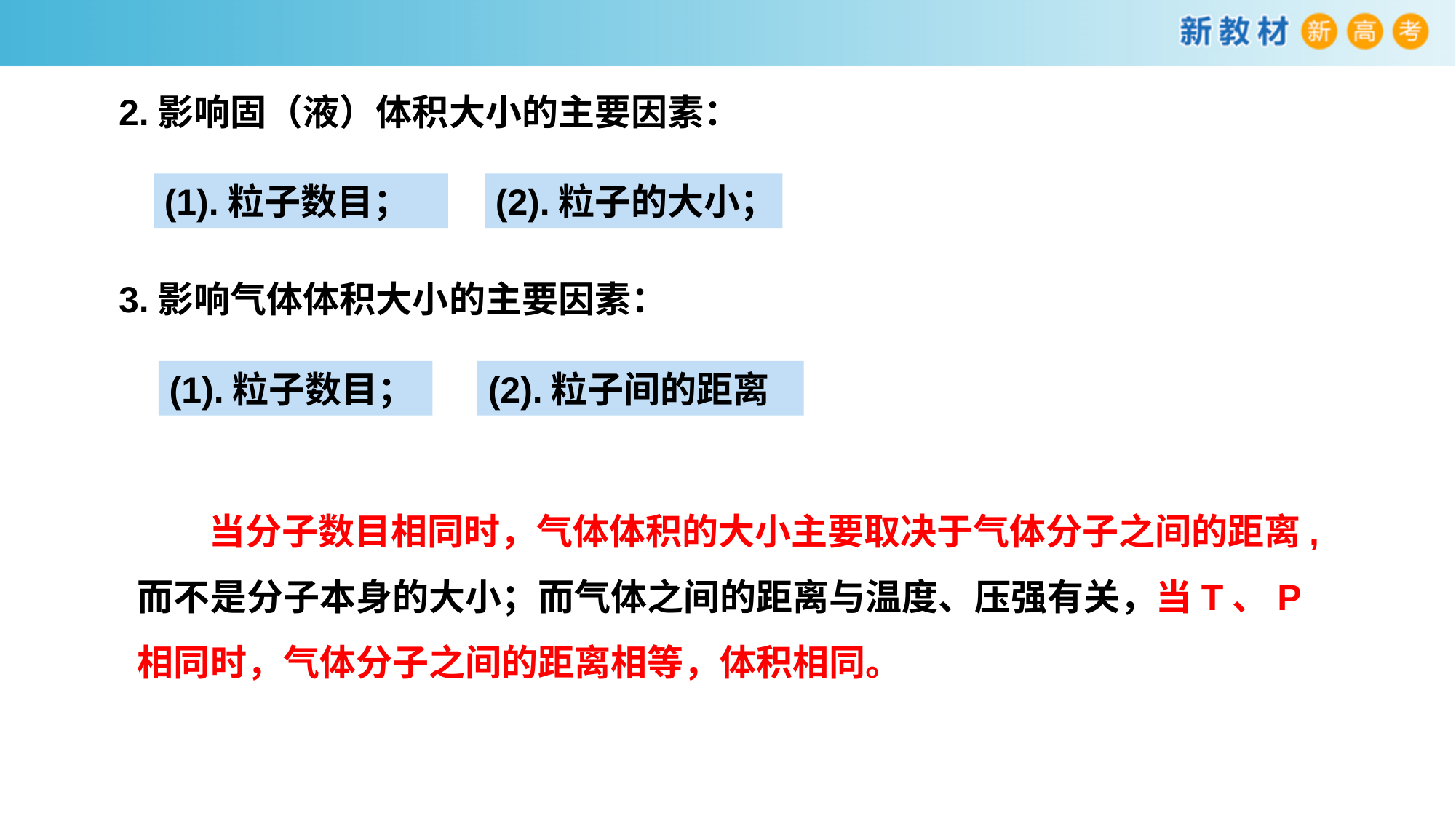

2.影响固（液）体积大小的主要因素：
(1).粒子数目；
(2).粒子的大小；
科
3.影响气体体积大小的主要因素：
(1).粒子数目；
(2).粒子间的距离
 当分子数目相同时，气体体积的大小主要取决于气体分子之间的距离,而不是分子本身的大小；而气体之间的距离与温度、压强有关，当T、P相同时，气体分子之间的距离相等，体积相同。